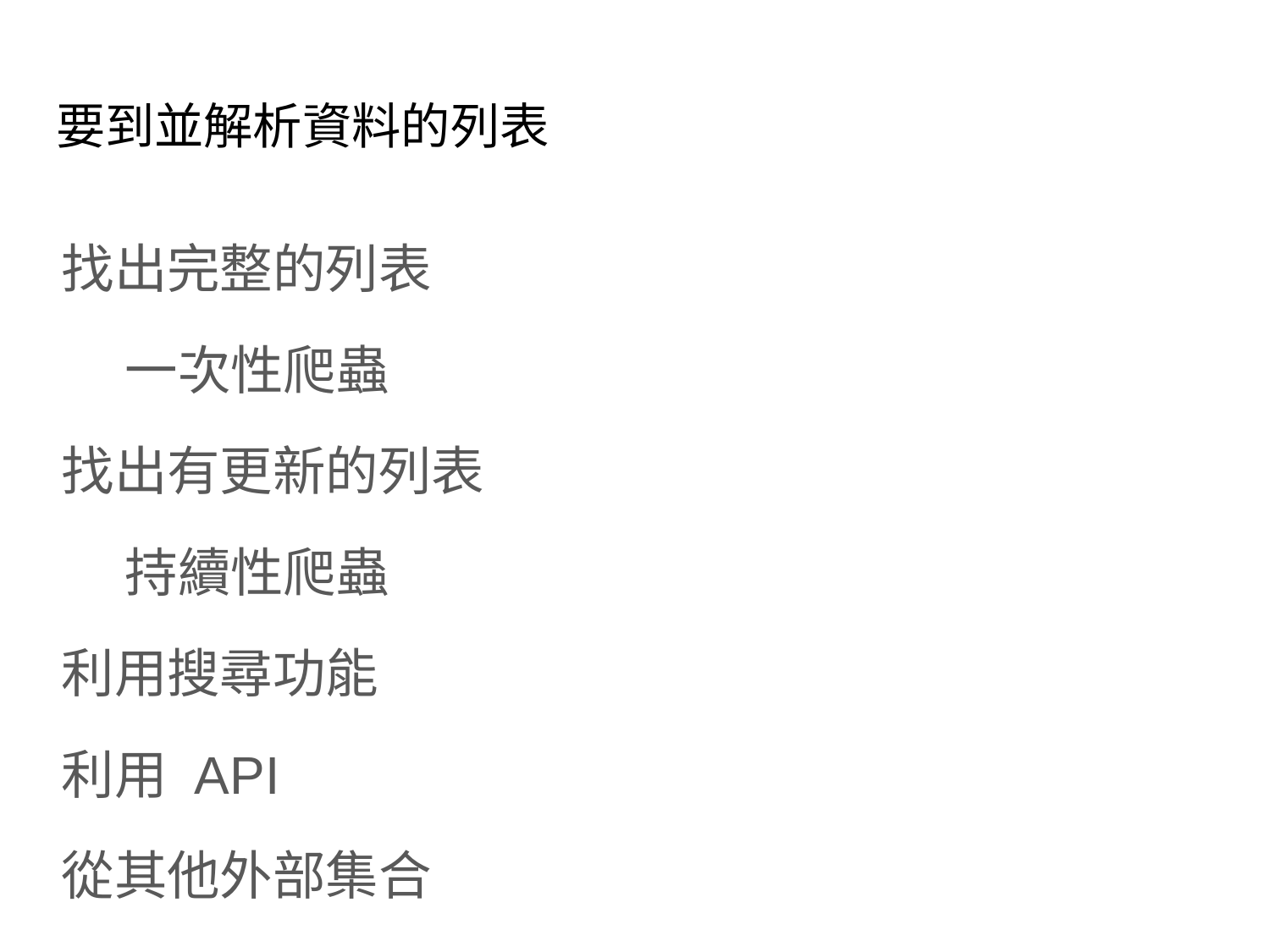

# 要到並解析資料的列表
找出完整的列表
一次性爬蟲
找出有更新的列表
持續性爬蟲
利用搜尋功能
利用 API
從其他外部集合